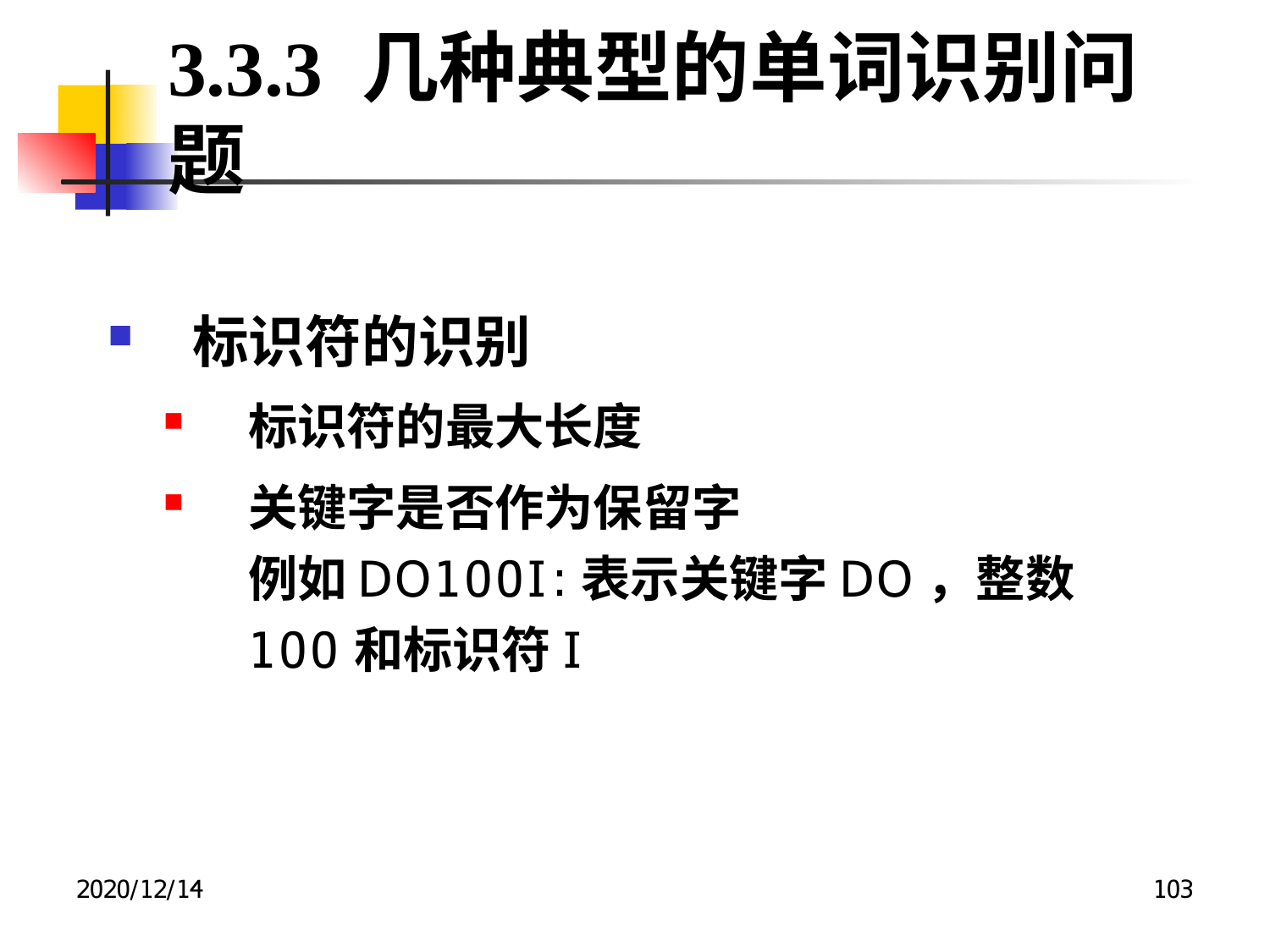

3.3.3 几种典型的单词识别问题
标识符的识别
标识符的最大长度
关键字是否作为保留字
例如DO100I:表示关键字DO，整数100和标识符I
2020/12/14
103